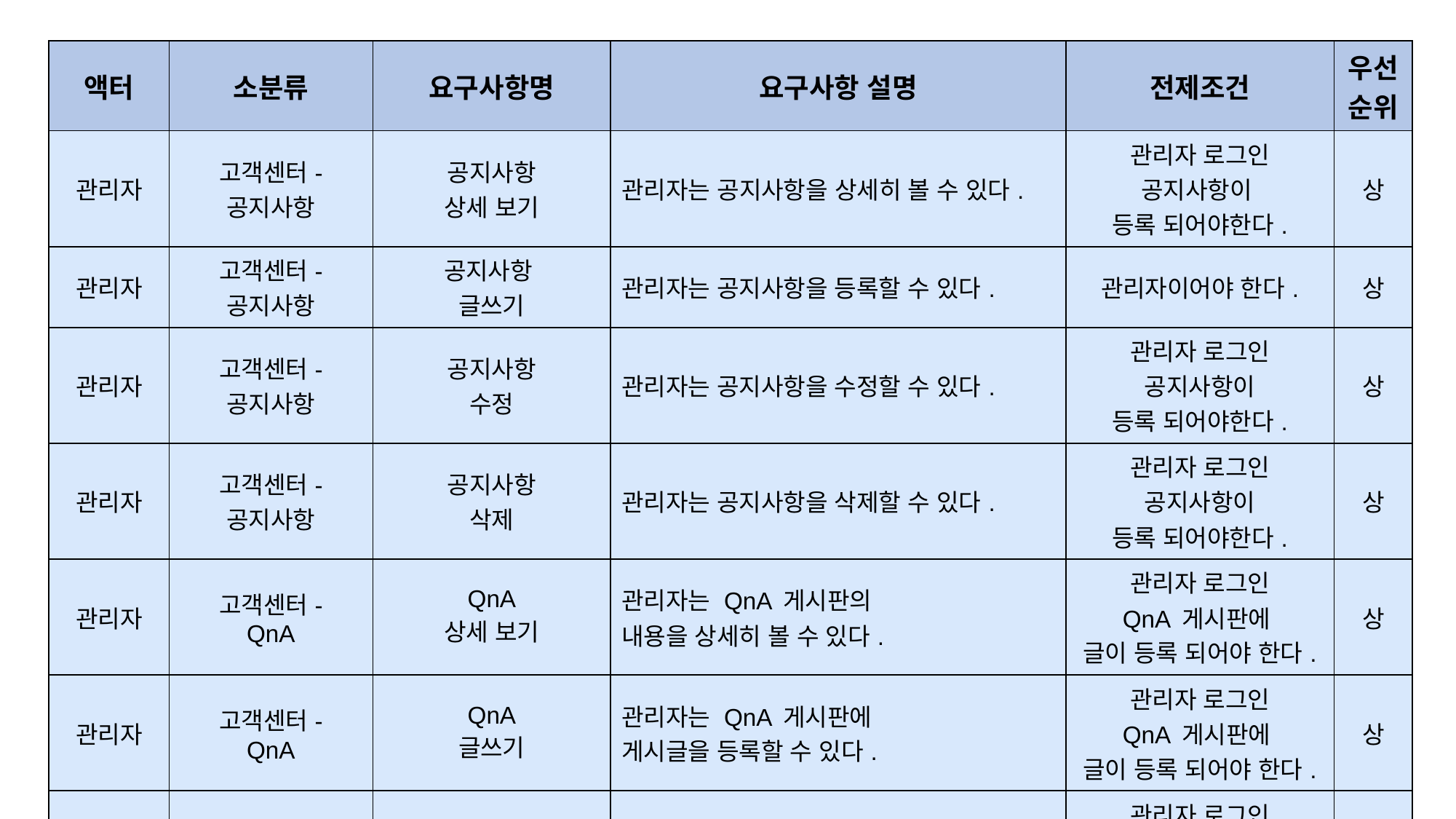

| 액터 | 소분류 | 요구사항명 | 요구사항 설명 | 전제조건 | 우선순위 |
| --- | --- | --- | --- | --- | --- |
| 관리자 | 고객센터- 공지사항 | 공지사항 상세 보기 | 관리자는 공지사항을 상세히 볼 수 있다. | 관리자 로그인 공지사항이 등록 되어야한다. | 상 |
| 관리자 | 고객센터- 공지사항 | 공지사항 글쓰기 | 관리자는 공지사항을 등록할 수 있다. | 관리자이어야 한다. | 상 |
| 관리자 | 고객센터- 공지사항 | 공지사항 수정 | 관리자는 공지사항을 수정할 수 있다. | 관리자 로그인 공지사항이 등록 되어야한다. | 상 |
| 관리자 | 고객센터- 공지사항 | 공지사항 삭제 | 관리자는 공지사항을 삭제할 수 있다. | 관리자 로그인 공지사항이 등록 되어야한다. | 상 |
| 관리자 | 고객센터- QnA | QnA 상세 보기 | 관리자는 QnA 게시판의 내용을 상세히 볼 수 있다. | 관리자 로그인 QnA 게시판에 글이 등록 되어야 한다. | 상 |
| 관리자 | 고객센터- QnA | QnA 글쓰기 | 관리자는 QnA 게시판에 게시글을 등록할 수 있다. | 관리자 로그인 QnA 게시판에 글이 등록 되어야 한다. | 상 |
| 관리자 | 고객센터- QnA | QnA 수정 | 관리자는 QnA 게시판의 게시글 내용을 수정할 수 있다. | 관리자 로그인 QnA 게시판에 글이 등록 되어야 한다. | 상 |